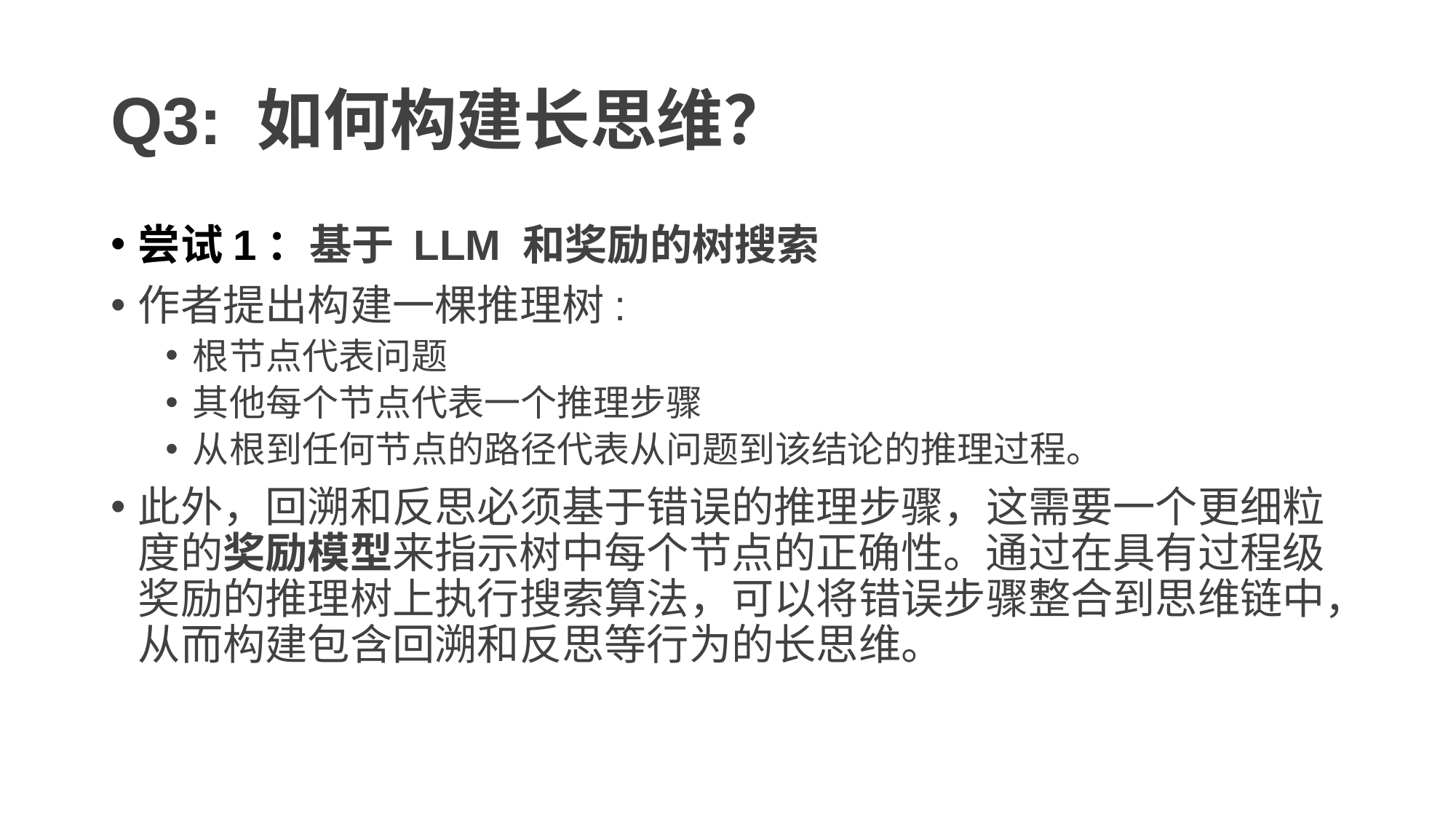

# Q3: 如何构建长思维？
尝试1：基于 LLM 和奖励的树搜索
作者提出构建一棵推理树:
根节点代表问题
其他每个节点代表一个推理步骤
从根到任何节点的路径代表从问题到该结论的推理过程。
此外，回溯和反思必须基于错误的推理步骤，这需要一个更细粒度的奖励模型来指示树中每个节点的正确性。通过在具有过程级奖励的推理树上执行搜索算法，可以将错误步骤整合到思维链中，从而构建包含回溯和反思等行为的长思维。